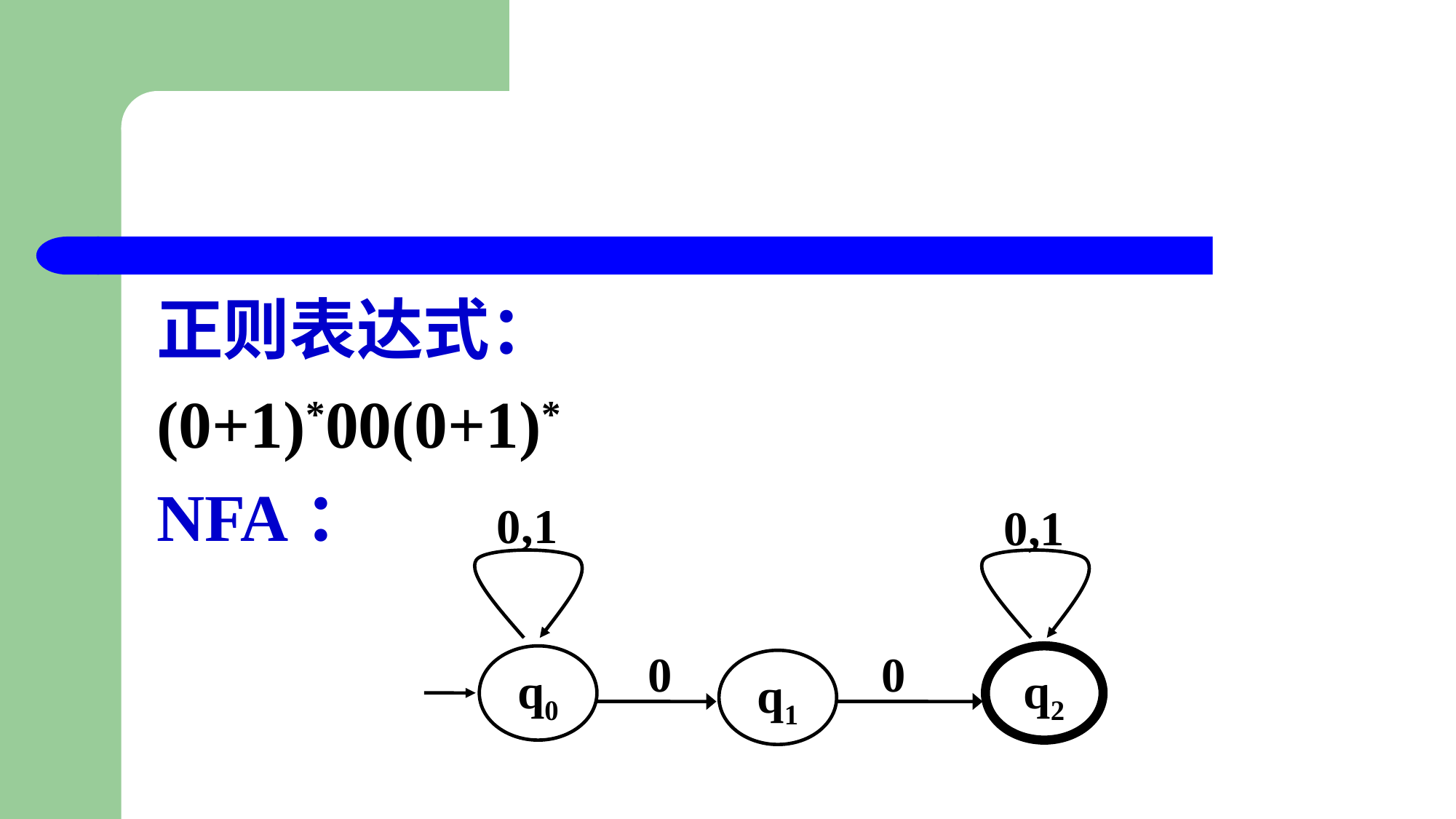

#
正则表达式：
(0+1)*00(0+1)*
NFA：

0,1
0,1

0
0
q0
q2
q1